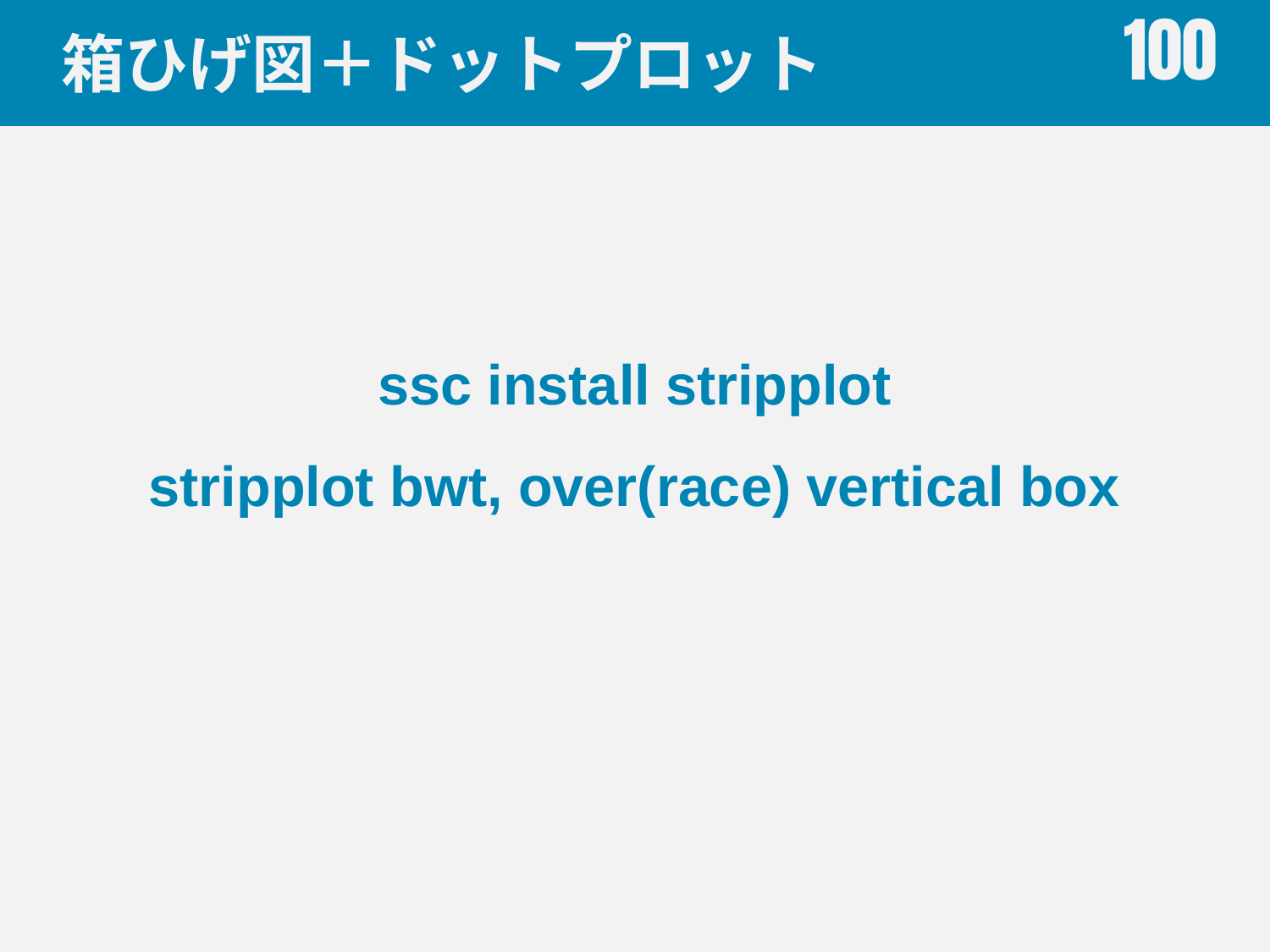

# 箱ひげ図＋ドットプロット
 100
ssc install stripplot
stripplot bwt, over(race) vertical box